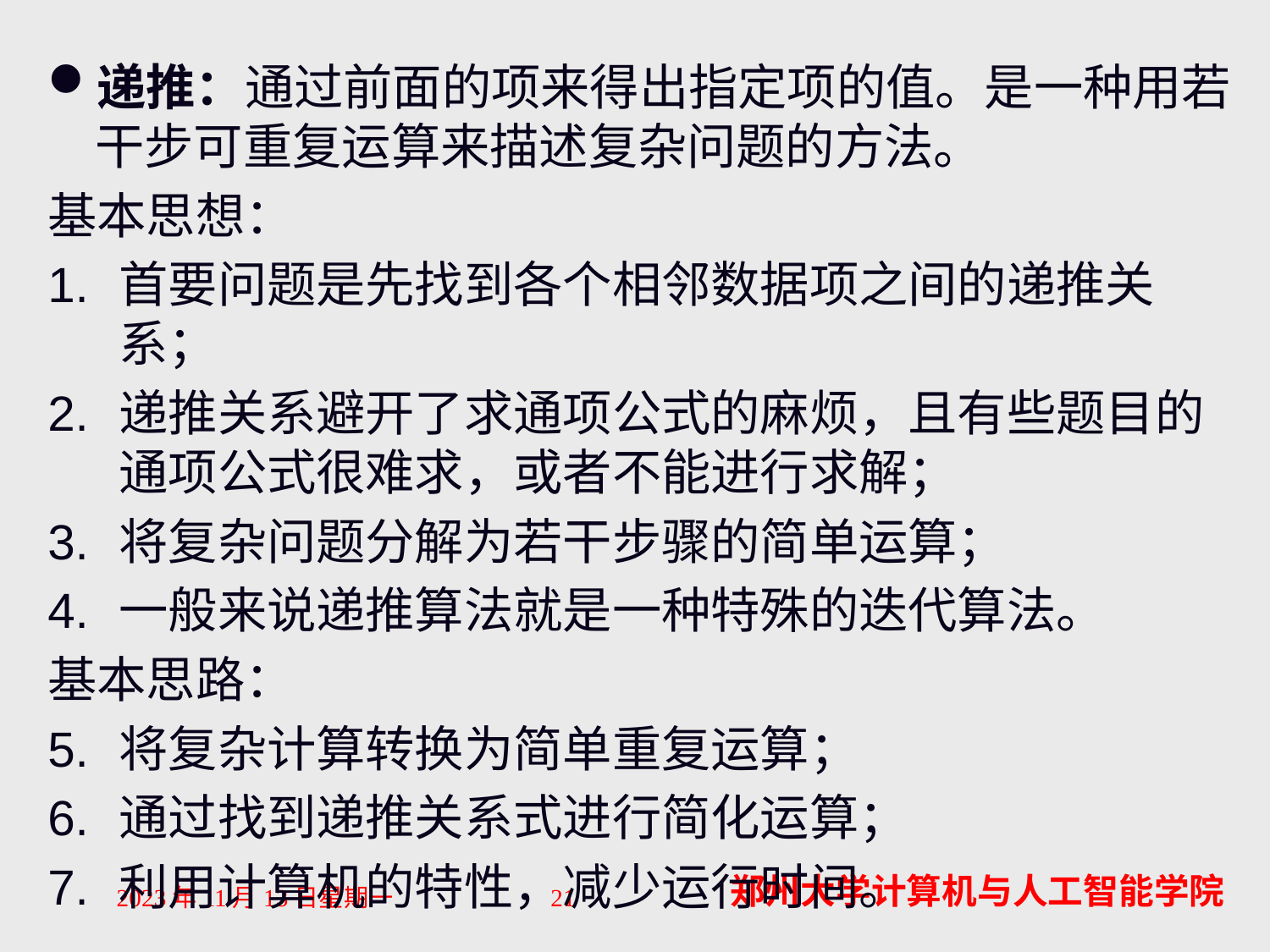

递推：通过前面的项来得出指定项的值。是一种用若干步可重复运算来描述复杂问题的方法。
基本思想：
首要问题是先找到各个相邻数据项之间的递推关系；
递推关系避开了求通项公式的麻烦，且有些题目的通项公式很难求，或者不能进行求解；
将复杂问题分解为若干步骤的简单运算；
一般来说递推算法就是一种特殊的迭代算法。
基本思路：
将复杂计算转换为简单重复运算；
通过找到递推关系式进行简化运算；
利用计算机的特性，减少运行时间。